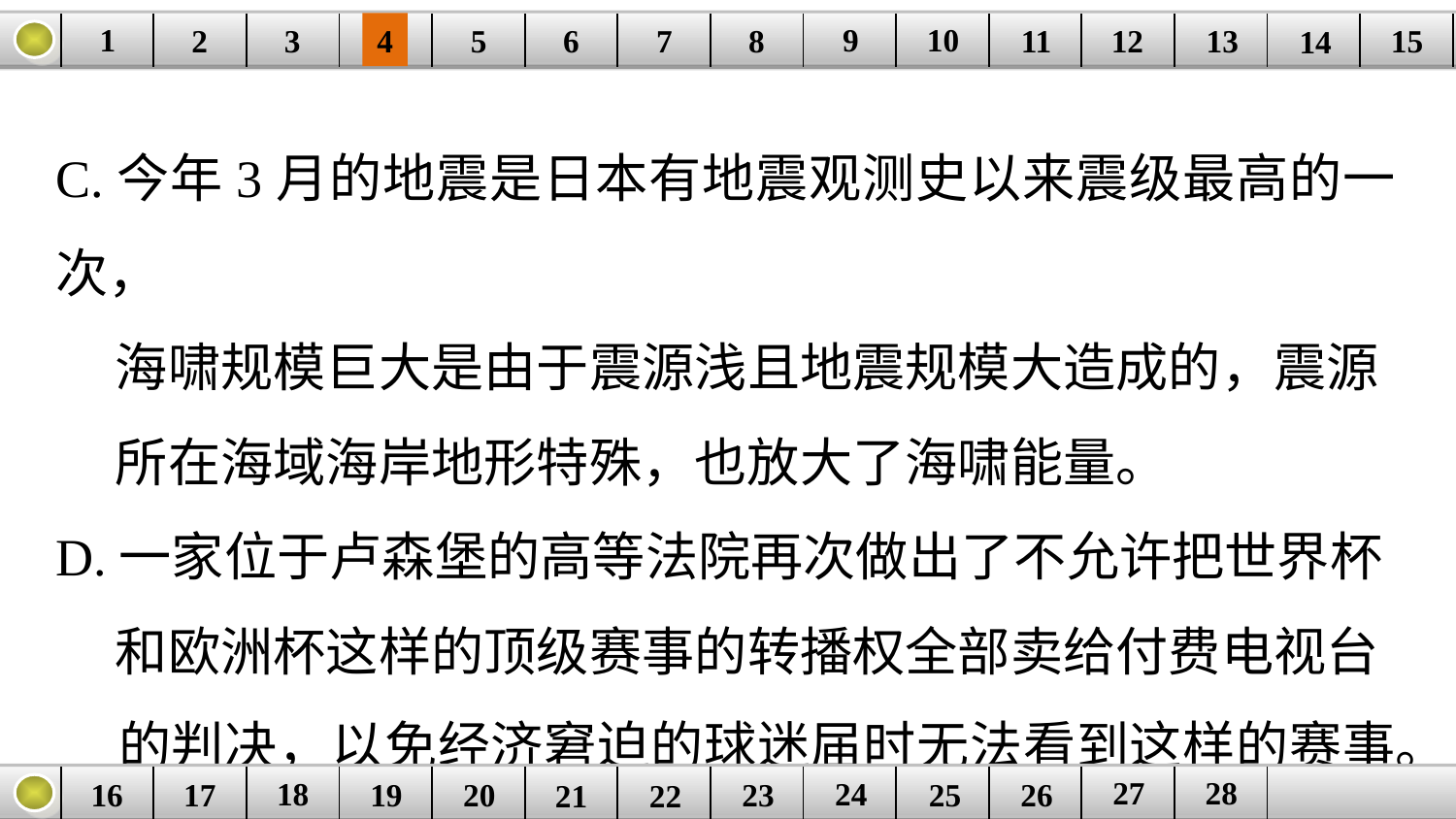

9
10
1
3
4
5
6
8
11
2
12
15
|  |  |  |  |  |  |  |  |  |  |  |  |  |  |  |
| --- | --- | --- | --- | --- | --- | --- | --- | --- | --- | --- | --- | --- | --- | --- |
7
13
14

C.今年3月的地震是日本有地震观测史以来震级最高的一次，
    海啸规模巨大是由于震源浅且地震规模大造成的，震源
    所在海域海岸地形特殊，也放大了海啸能量。
D.一家位于卢森堡的高等法院再次做出了不允许把世界杯
    和欧洲杯这样的顶级赛事的转播权全部卖给付费电视台
    的判决，以免经济窘迫的球迷届时无法看到这样的赛事。

27
28
18
24
16
25
26
|  |  |  |  |  |  |  |  |  |  |  |  |  |
| --- | --- | --- | --- | --- | --- | --- | --- | --- | --- | --- | --- | --- |
23
17
19
20
21
22